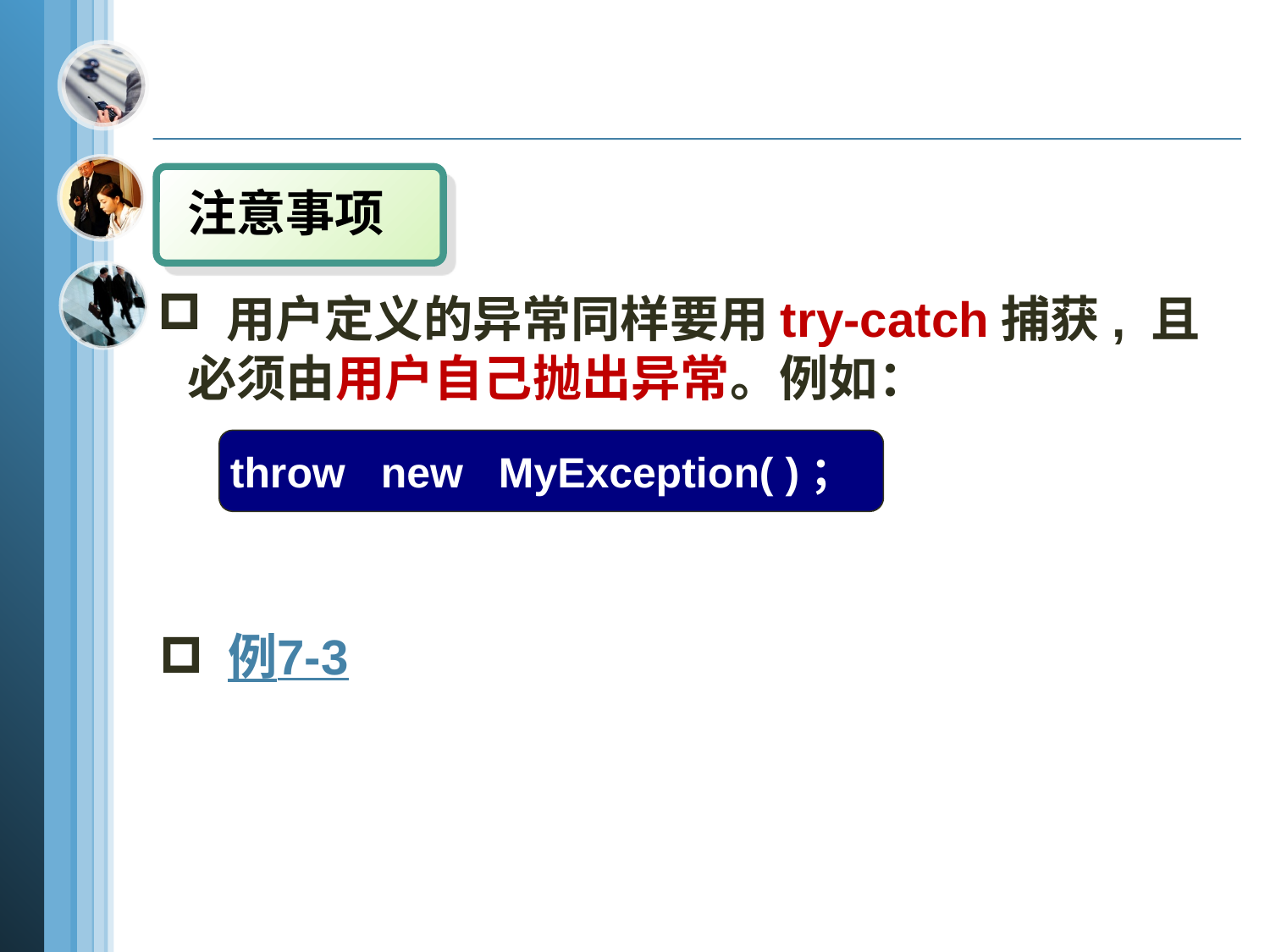

注意事项
 用户定义的异常同样要用try-catch捕获, 且必须由用户自己抛出异常。例如：
throw   new   MyException( )；
 例7-3